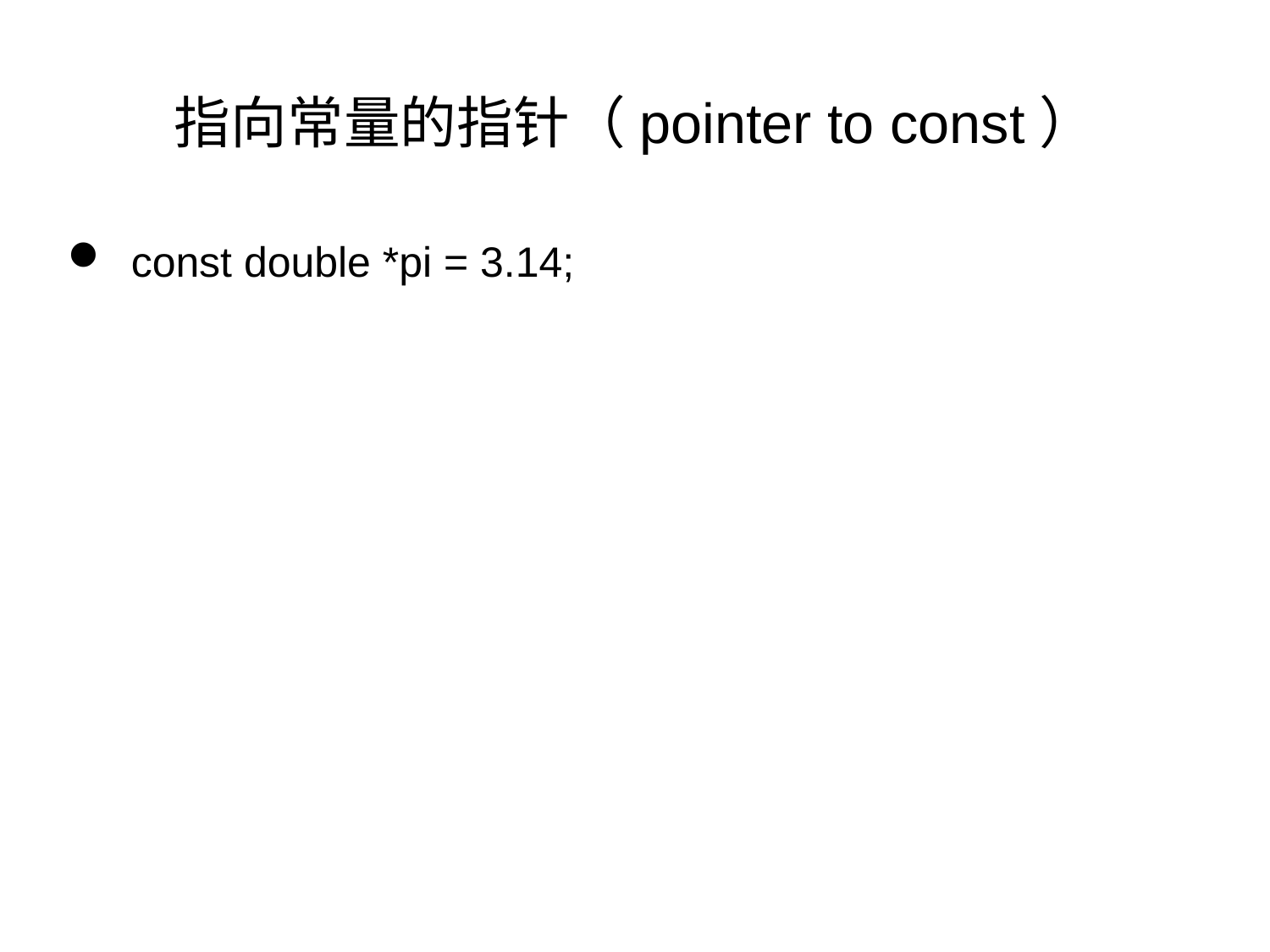

指向常量的指针（pointer to const）
const double *pi = 3.14;